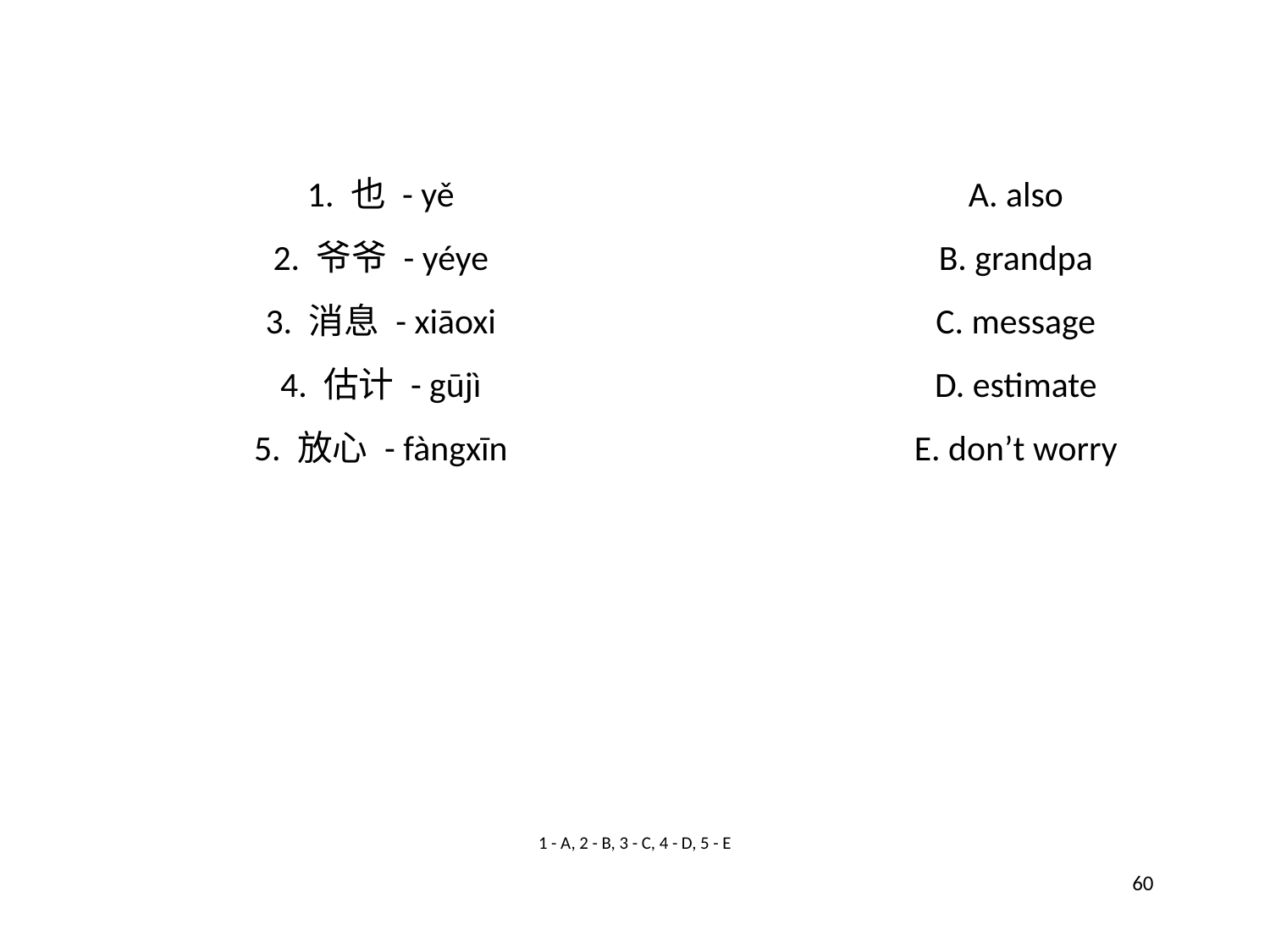

1. 也 - yě

A. also

2. 爷爷 - yéye

B. grandpa

3. 消息 - xiāoxi

C. message

4. 估计 - gūjì

D. estimate

5. 放心 - fàngxīn

E. don’t worry
1 - A, 2 - B, 3 - C, 4 - D, 5 - E

60